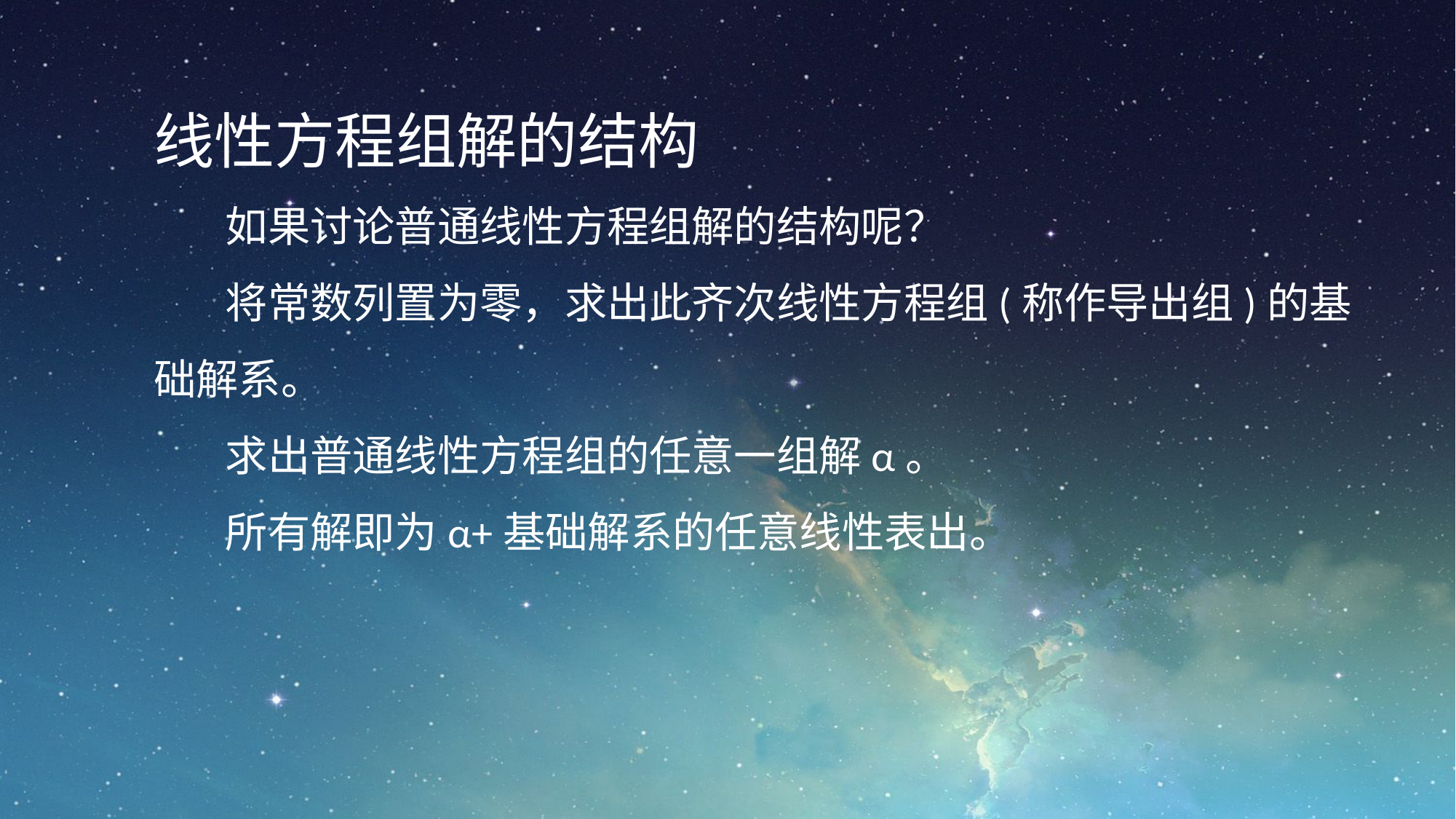

线性方程组解的结构
如果讨论普通线性方程组解的结构呢？
将常数列置为零，求出此齐次线性方程组(称作导出组)的基础解系。
求出普通线性方程组的任意一组解α。
所有解即为α+基础解系的任意线性表出。